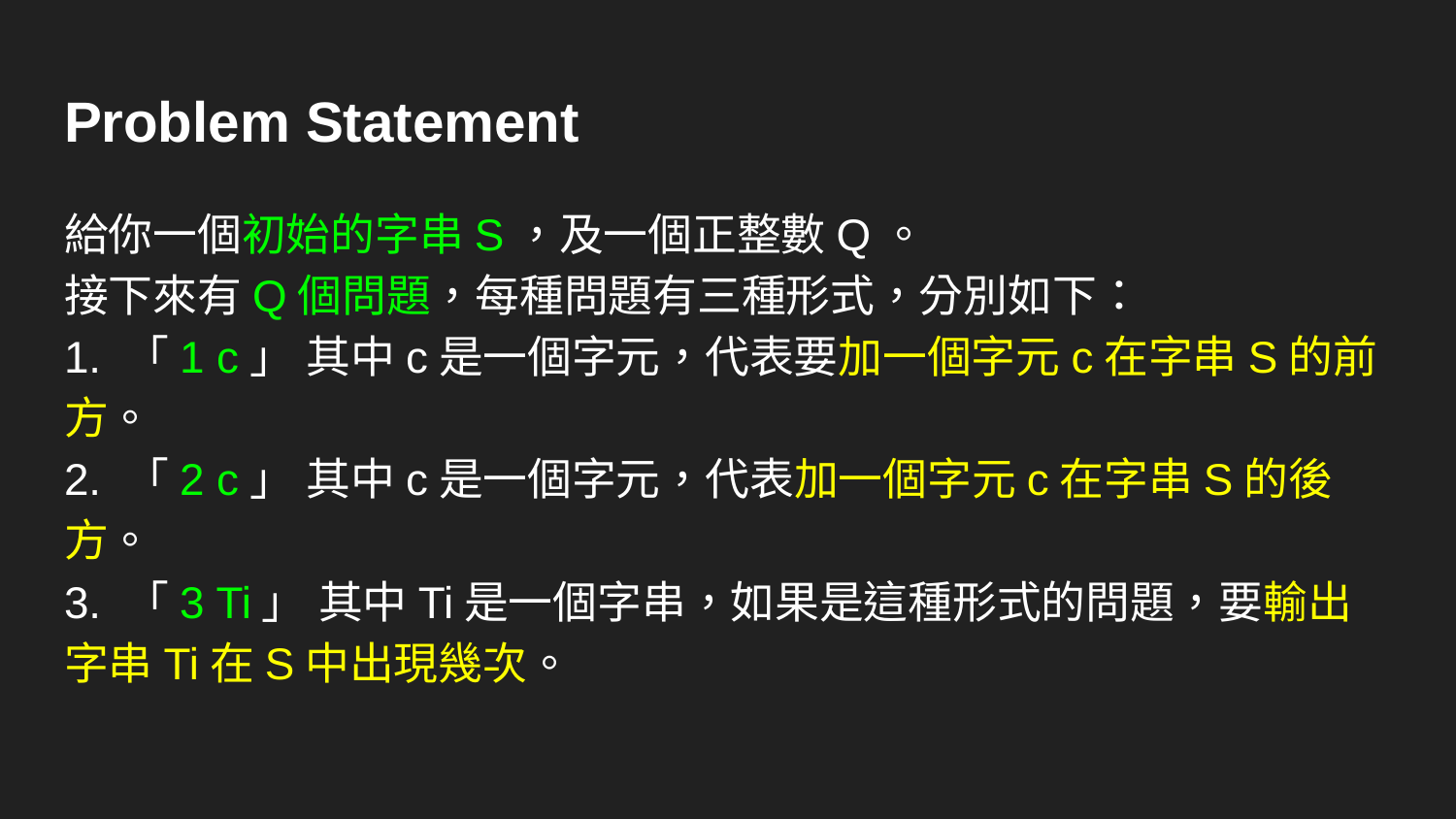

# Problem Statement
給你一個初始的字串S，及一個正整數Q。
接下來有Q個問題，每種問題有三種形式，分別如下：
1. 「1 c」 其中c是一個字元，代表要加一個字元c在字串S的前方。
2. 「2 c」 其中c是一個字元，代表加一個字元c在字串S的後方。
3. 「3 Ti」 其中Ti是一個字串，如果是這種形式的問題，要輸出字串Ti在S中出現幾次。